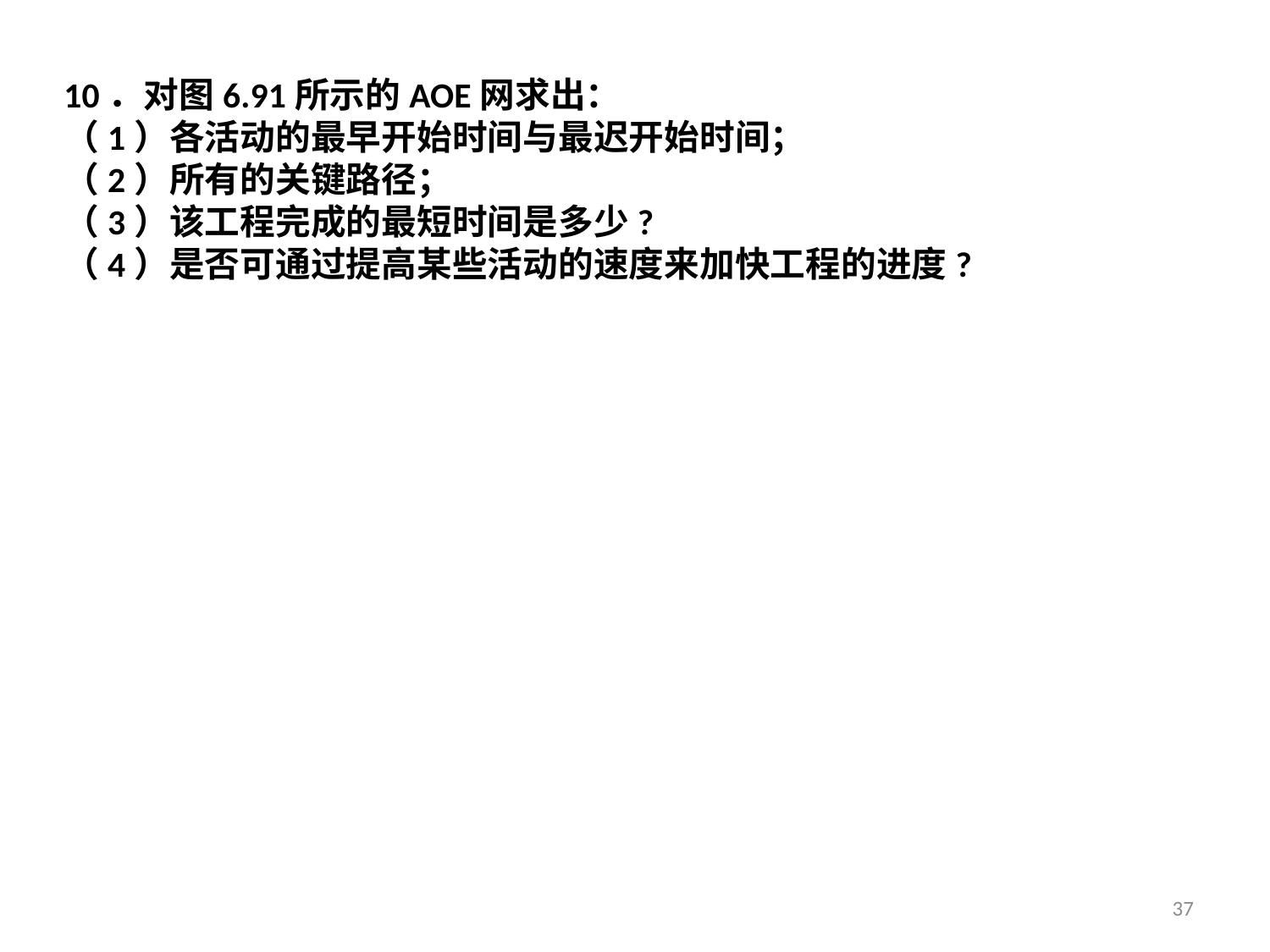

10．对图6.91所示的AOE网求出：
（1）各活动的最早开始时间与最迟开始时间；
（2）所有的关键路径；
（3）该工程完成的最短时间是多少?
（4）是否可通过提高某些活动的速度来加快工程的进度?
37